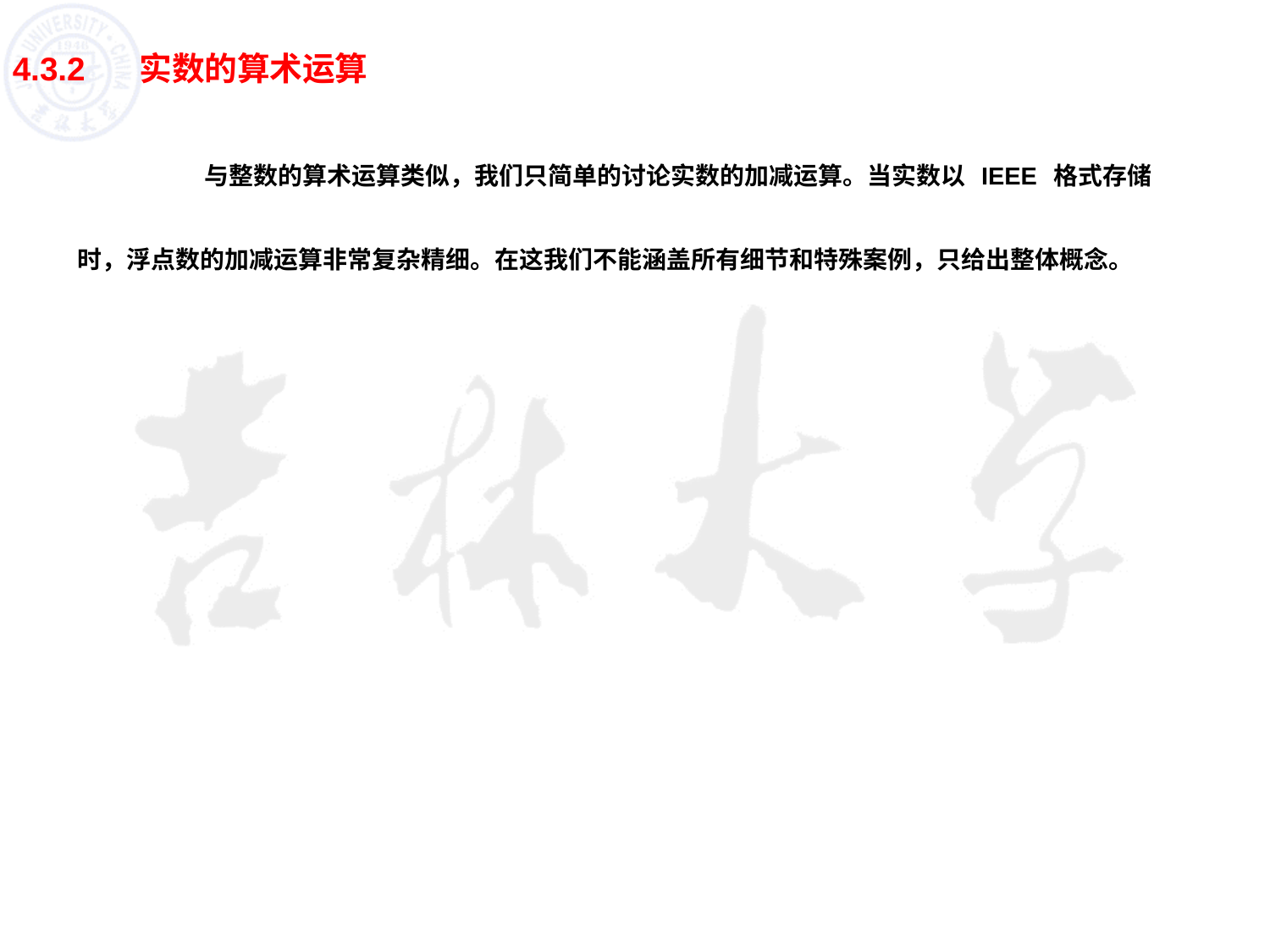

4.3.2	实数的算术运算
	与整数的算术运算类似，我们只简单的讨论实数的加减运算。当实数以 IEEE 格式存储时，浮点数的加减运算非常复杂精细。在这我们不能涵盖所有细节和特殊案例，只给出整体概念。